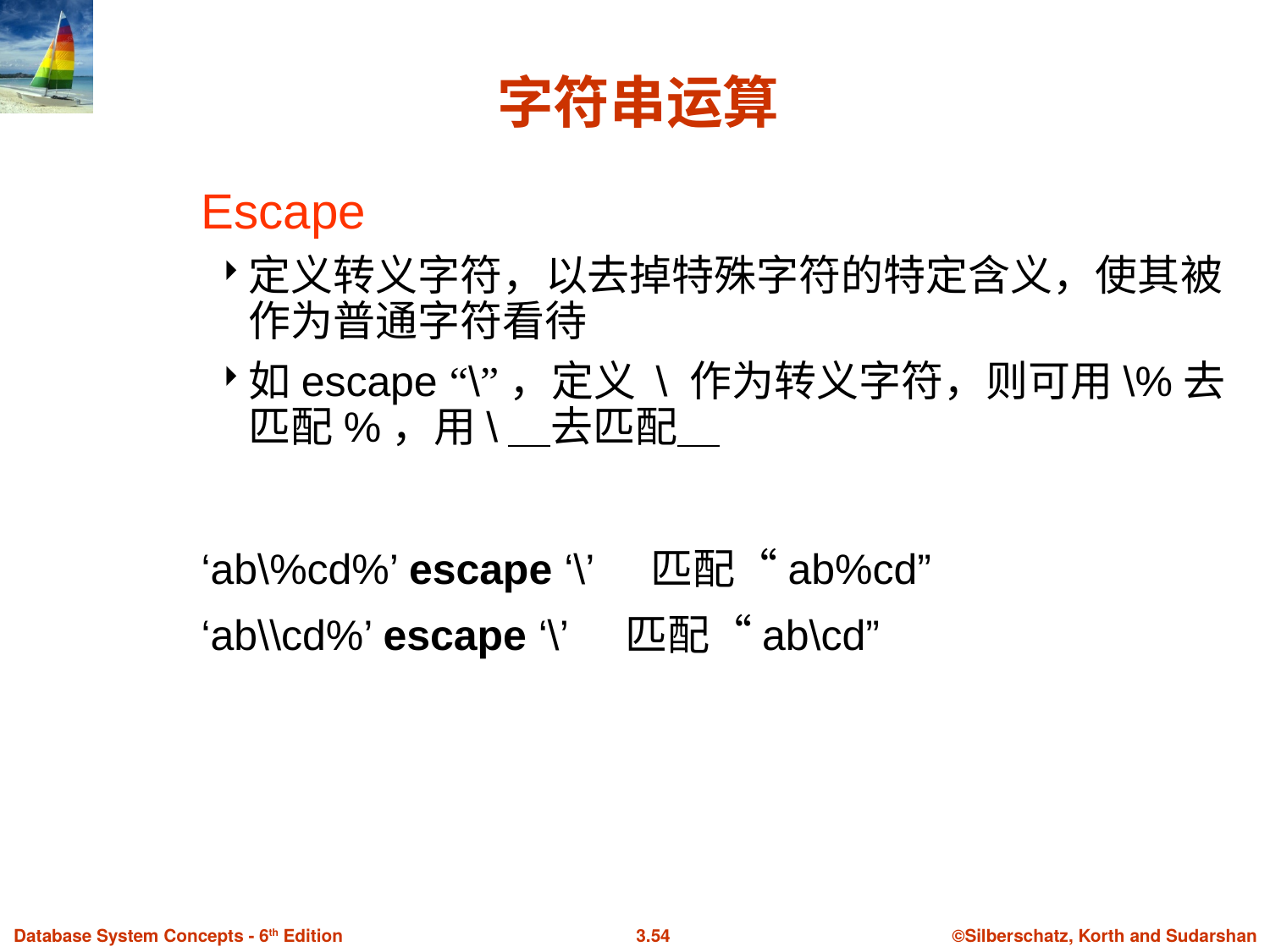

# 字符串运算
Escape
定义转义字符，以去掉特殊字符的特定含义，使其被作为普通字符看待
如escape “\”，定义 \ 作为转义字符，则可用\%去匹配%，用\＿去匹配＿

‘ab\%cd%’ escape ‘\’    匹配“ab%cd”
‘ab\\cd%’ escape ‘\’    匹配“ab\cd”